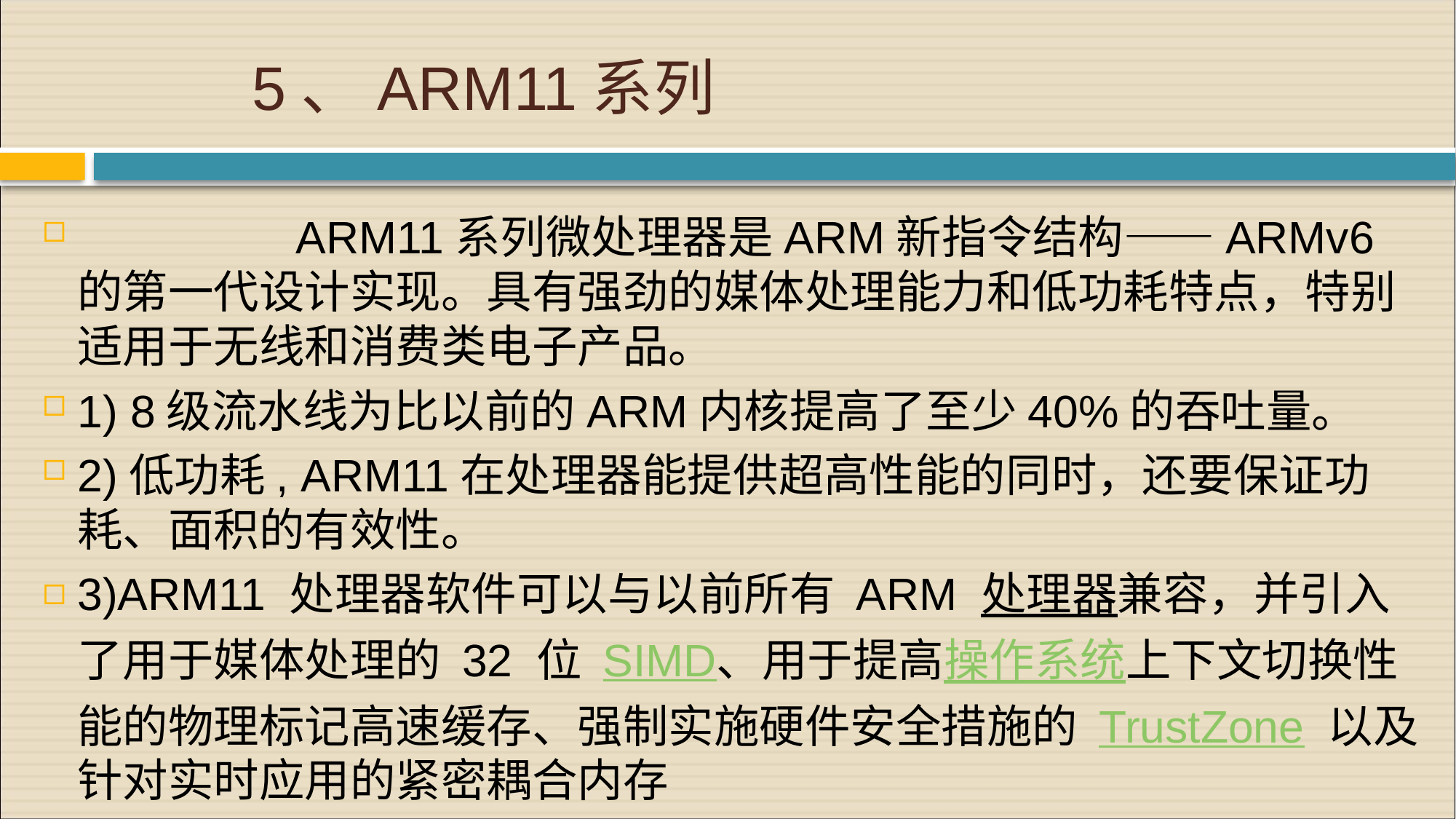

# 5、ARM11系列
		ARM11系列微处理器是ARM新指令结构——ARMv6的第一代设计实现。具有强劲的媒体处理能力和低功耗特点，特别适用于无线和消费类电子产品。
1) 8级流水线为比以前的ARM内核提高了至少40%的吞吐量。
2)低功耗, ARM11在处理器能提供超高性能的同时，还要保证功耗、面积的有效性。
3)ARM11 处理器软件可以与以前所有 ARM 处理器兼容，并引入了用于媒体处理的 32 位 SIMD、用于提高操作系统上下文切换性能的物理标记高速缓存、强制实施硬件安全措施的 TrustZone 以及针对实时应用的紧密耦合内存